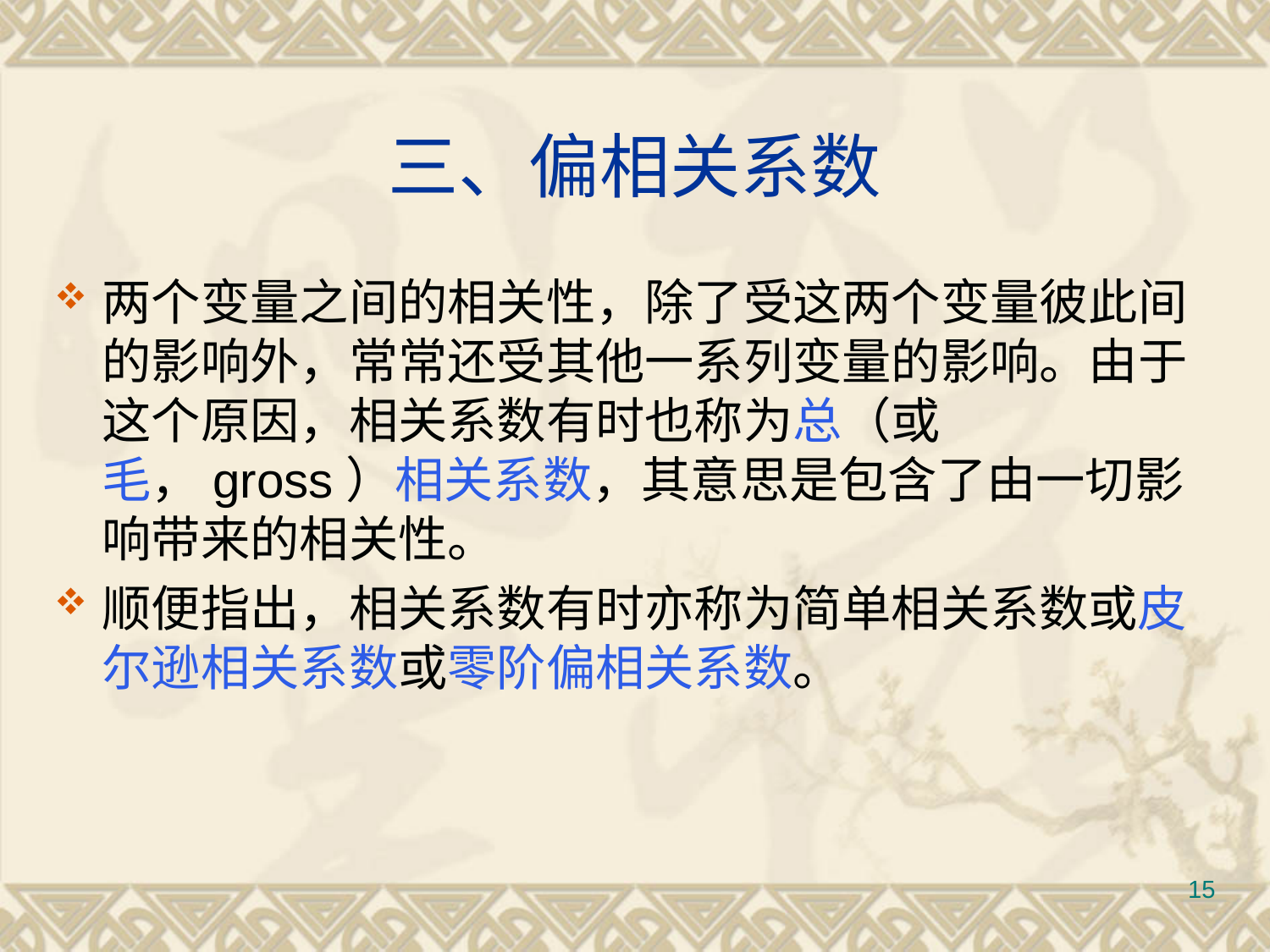

# 三、偏相关系数
两个变量之间的相关性，除了受这两个变量彼此间的影响外，常常还受其他一系列变量的影响。由于这个原因，相关系数有时也称为总（或毛，gross）相关系数，其意思是包含了由一切影响带来的相关性。
顺便指出，相关系数有时亦称为简单相关系数或皮尔逊相关系数或零阶偏相关系数。
15